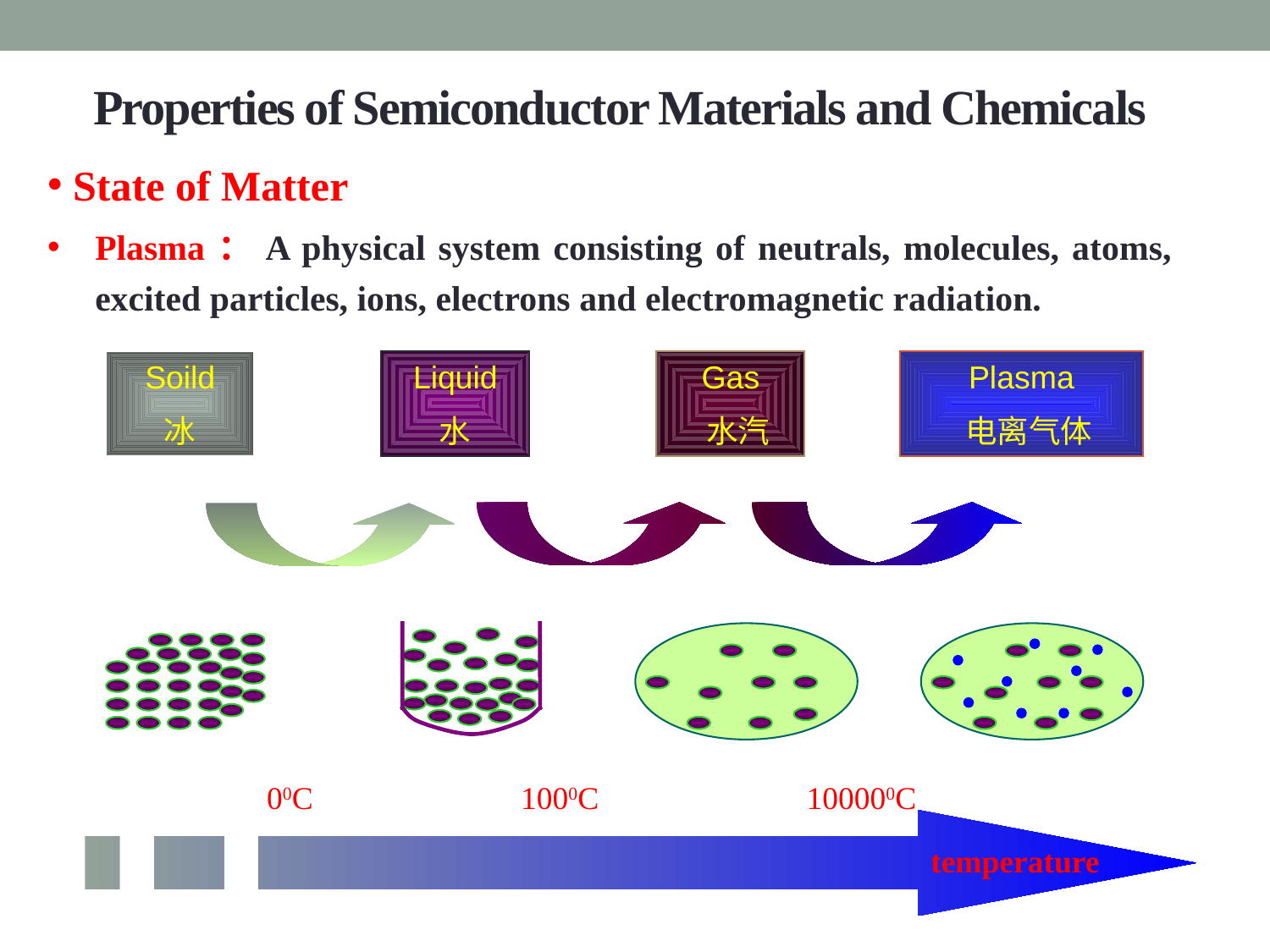

Properties of Semiconductor Materials and Chemicals
 State of Matter
Plasma：A physical system consisting of neutrals, molecules, atoms, excited particles, ions, electrons and electromagnetic radiation.
Soild
冰

Liquid
水

Gas
 水汽

Plasma
 电离气体

00C
1000C
100000C

temperature